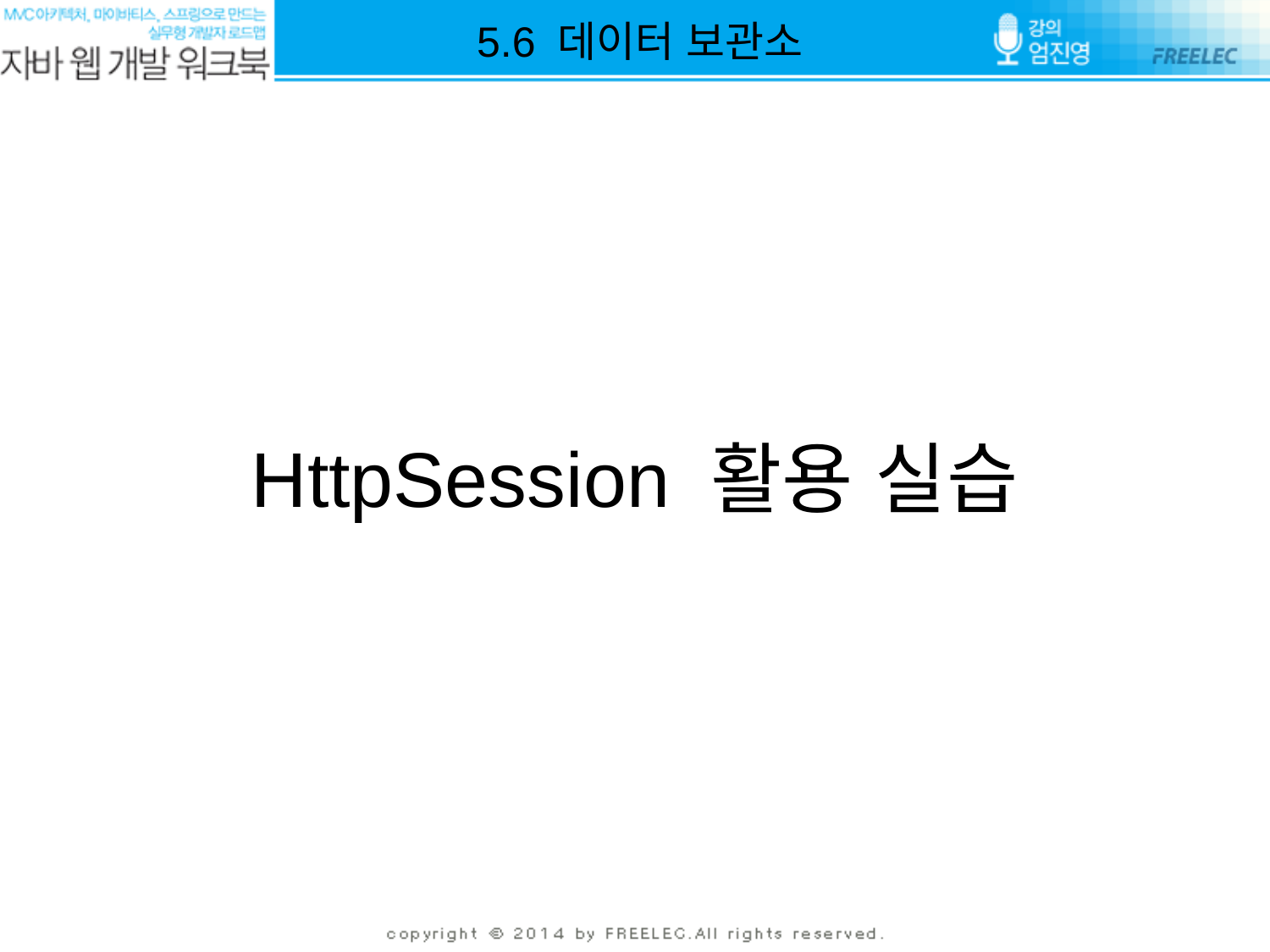

5.6 데이터 보관소
# HttpSession 활용 실습